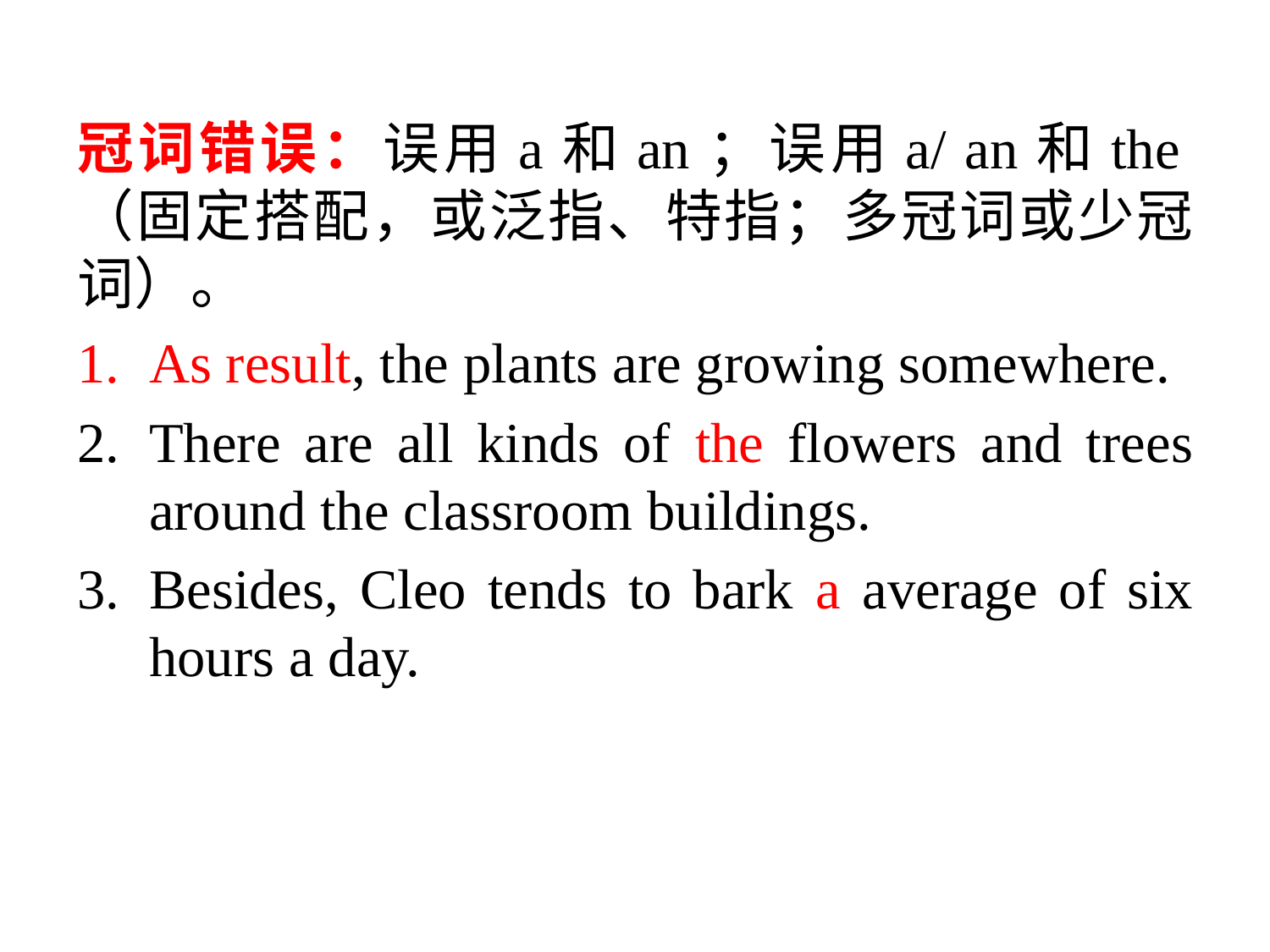

冠词错误：误用a和an；误用a/ an和the（固定搭配，或泛指、特指；多冠词或少冠词）。
As result, the plants are growing somewhere.
There are all kinds of the flowers and trees around the classroom buildings.
Besides, Cleo tends to bark a average of six hours a day.